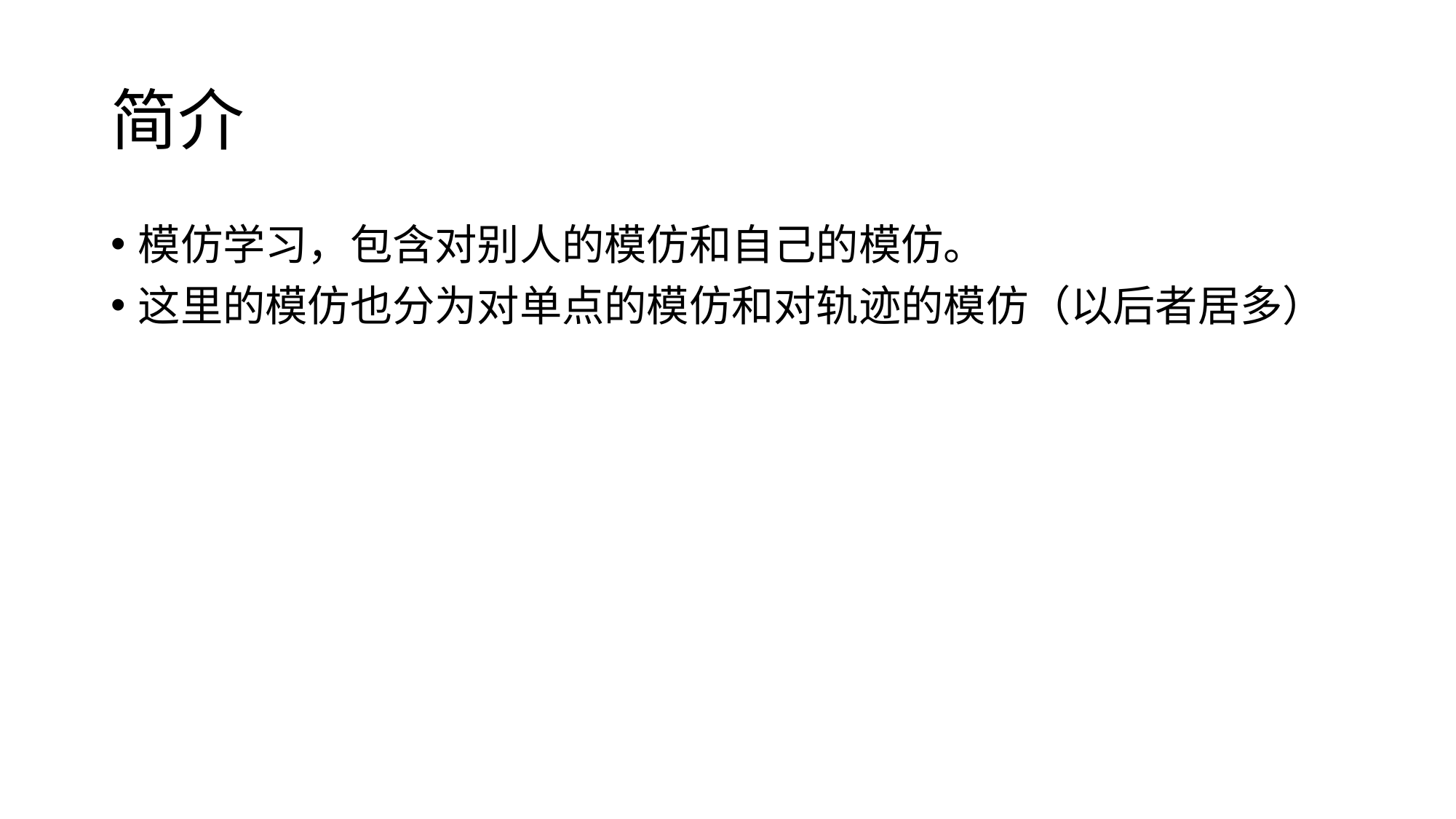

# 简介
模仿学习，包含对别人的模仿和自己的模仿。
这里的模仿也分为对单点的模仿和对轨迹的模仿（以后者居多）